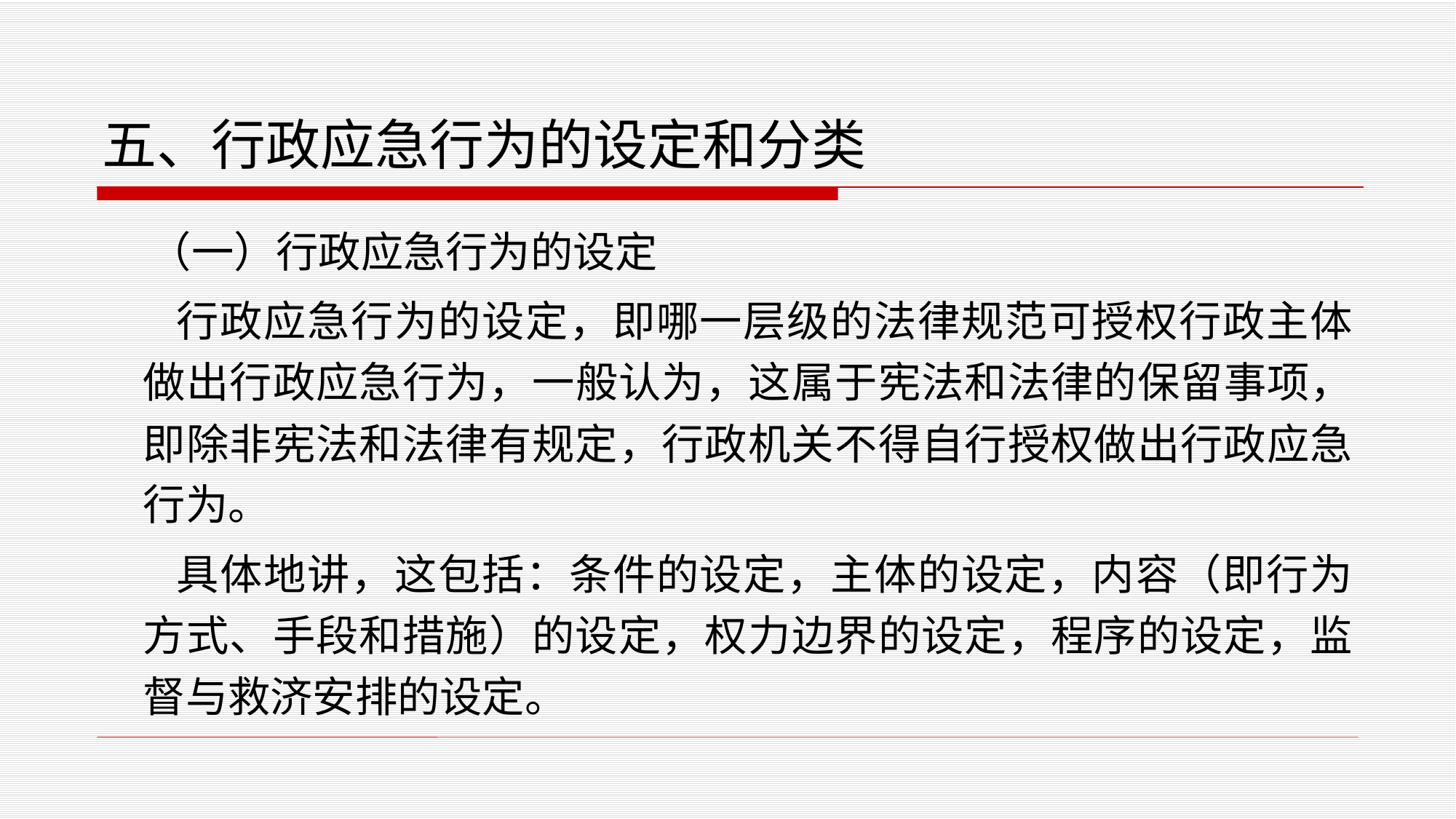

# 五、行政应急行为的设定和分类
    （一）行政应急行为的设定
      行政应急行为的设定，即哪一层级的法律规范可授权行政主体做出行政应急行为，一般认为，这属于宪法和法律的保留事项，即除非宪法和法律有规定，行政机关不得自行授权做出行政应急行为。
      具体地讲，这包括：条件的设定，主体的设定，内容（即行为方式、手段和措施）的设定，权力边界的设定，程序的设定，监督与救济安排的设定。